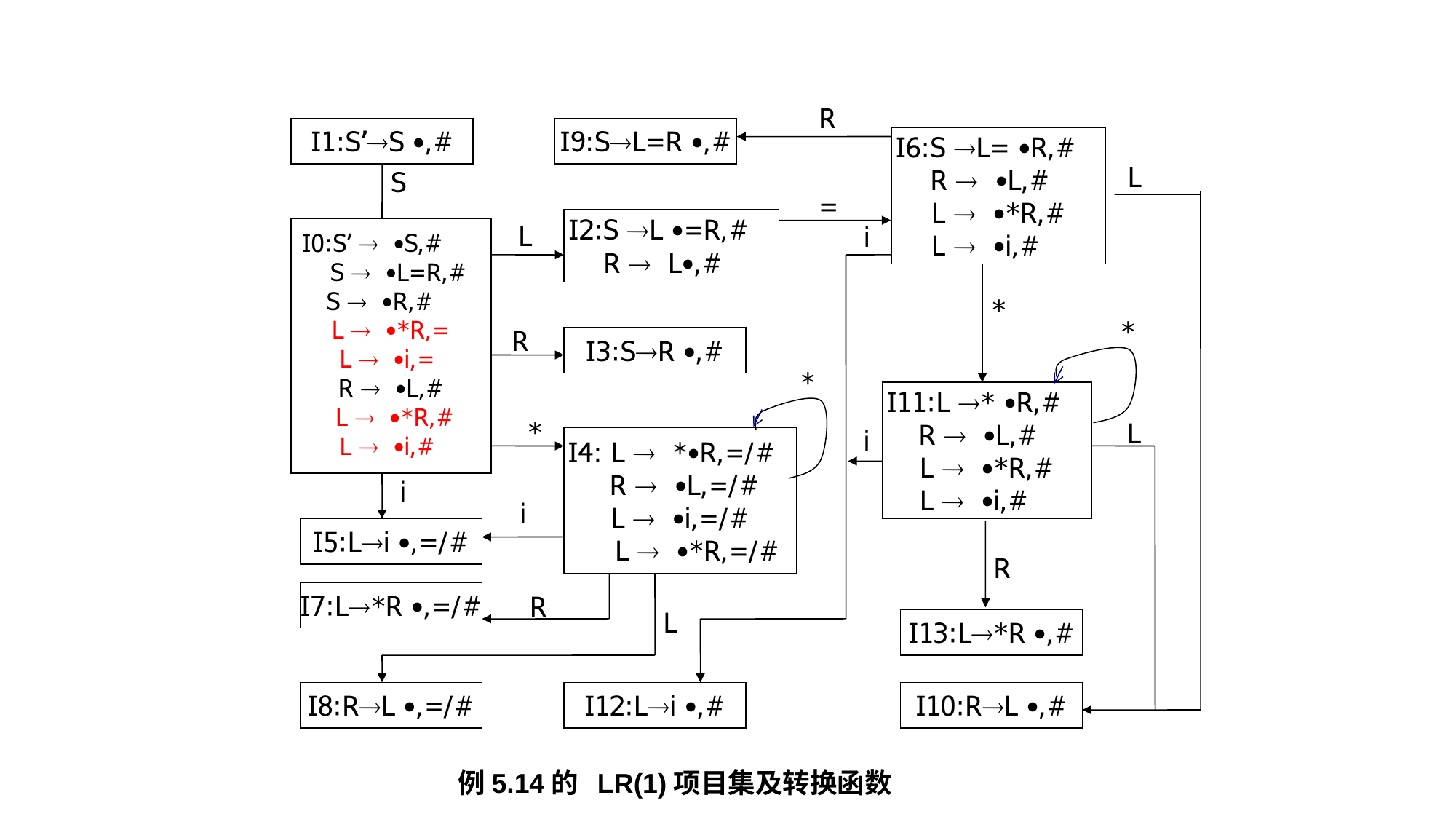

R
I1:S’→S •,#
I9:S→L=R •,#
I6:S →L= •R,#
   R →  •L,#
   L →  •*R,#
L →  •i,#

L
S

=

I2:S →L •=R,#
   R →  L•,#
L
i

I0:S’ →  •S,#
   S →  •L=R,#
S →  •R,#
L →  •*R,=
L →  •i,=
R →  •L,#
 L →  •*R,#
L →  •i,#

*
*
R
I3:S→R •,#

*
I11:L →* •R,#
   R →  •L,#
   L →  •*R,#
L →  •i,#

*
L
i
I4: L →  *•R,=/#
 R →  •L,=/#
L →  •i,=/#
    L →  •*R,=/#

i

i
I5:L→i •,=/#

R

I7:L→*R •,=/#
R
L
I13:L→*R •,#

I8:R→L •,=/#
I12:L→i •,#
I10:R→L •,#

100
例5.14的  LR(1)项目集及转换函数